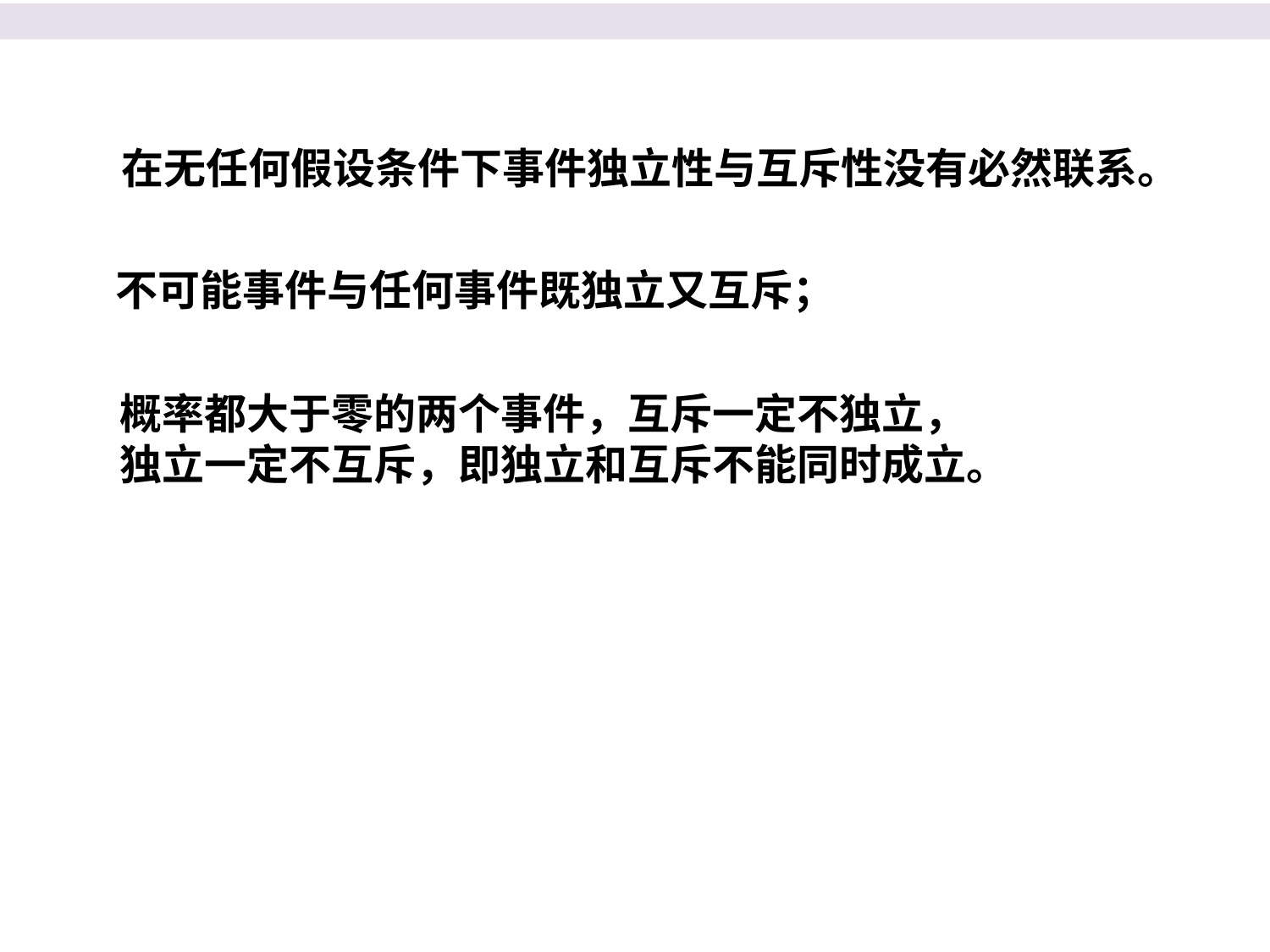

在无任何假设条件下事件独立性与互斥性没有必然联系。
不可能事件与任何事件既独立又互斥；
概率都大于零的两个事件，互斥一定不独立，独立一定不互斥，即独立和互斥不能同时成立。